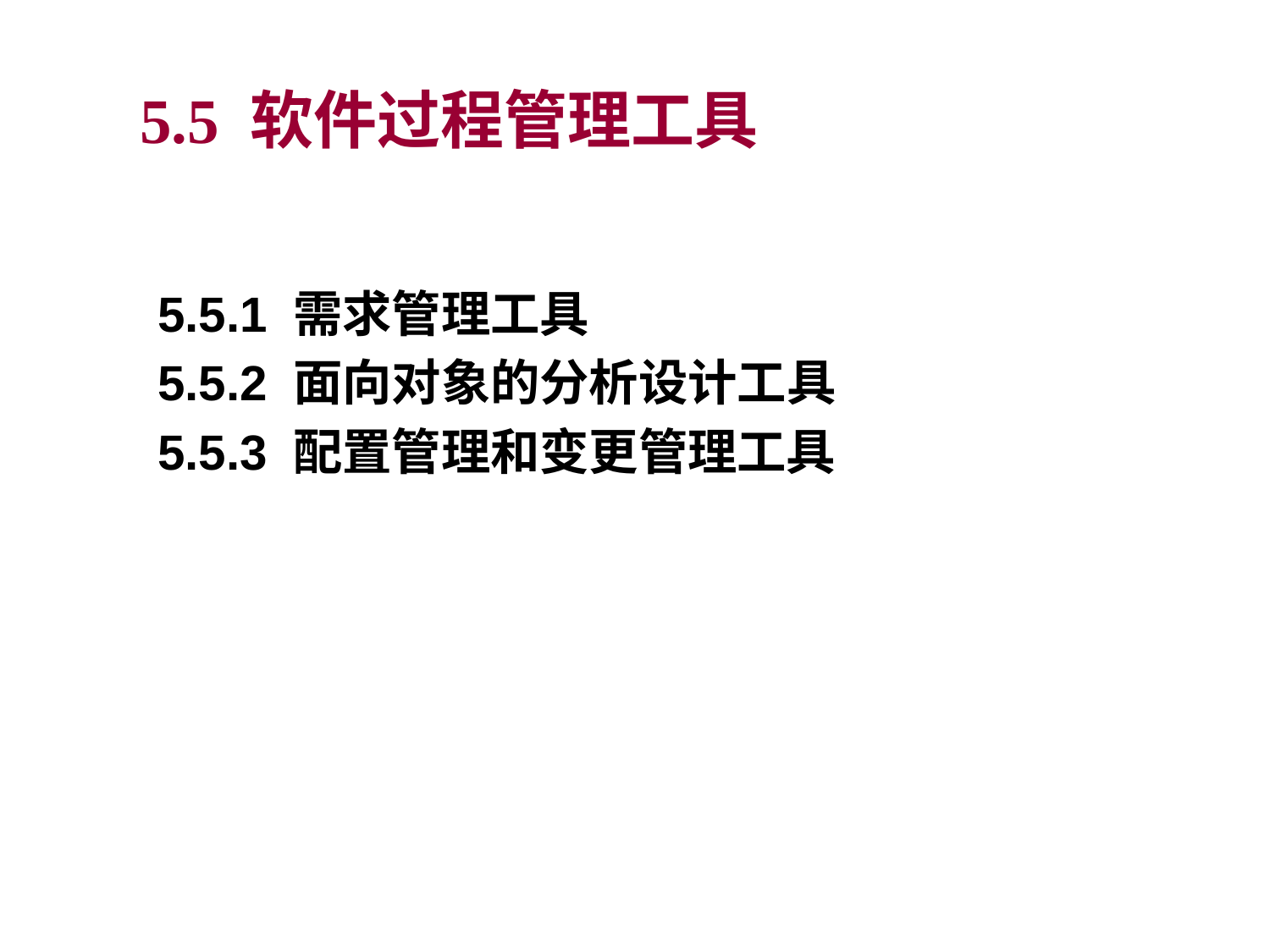

5.5 软件过程管理工具
5.5.1 需求管理工具
5.5.2 面向对象的分析设计工具
5.5.3 配置管理和变更管理工具